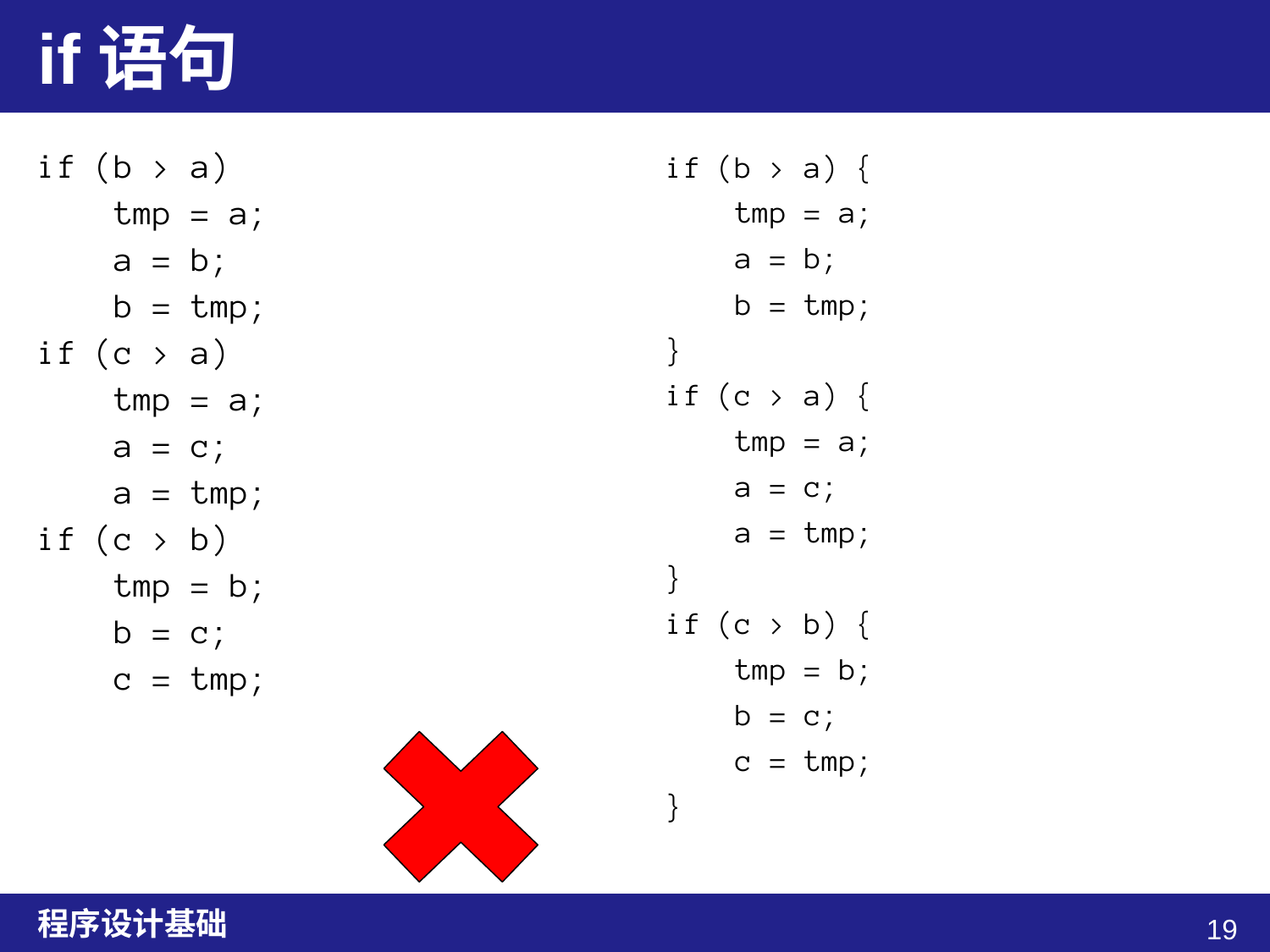

# if语句
if (b > a)
    tmp = a;
    a = b;
    b = tmp;
if (c > a)
    tmp = a;
    a = c;
    a = tmp;
if (c > b)
    tmp = b;
    b = c;
    c = tmp;
if (b > a) {
    tmp = a;
    a = b;
    b = tmp;
}
if (c > a) {
    tmp = a;
    a = c;
    a = tmp;
}
if (c > b) {
    tmp = b;
    b = c;
    c = tmp;
}